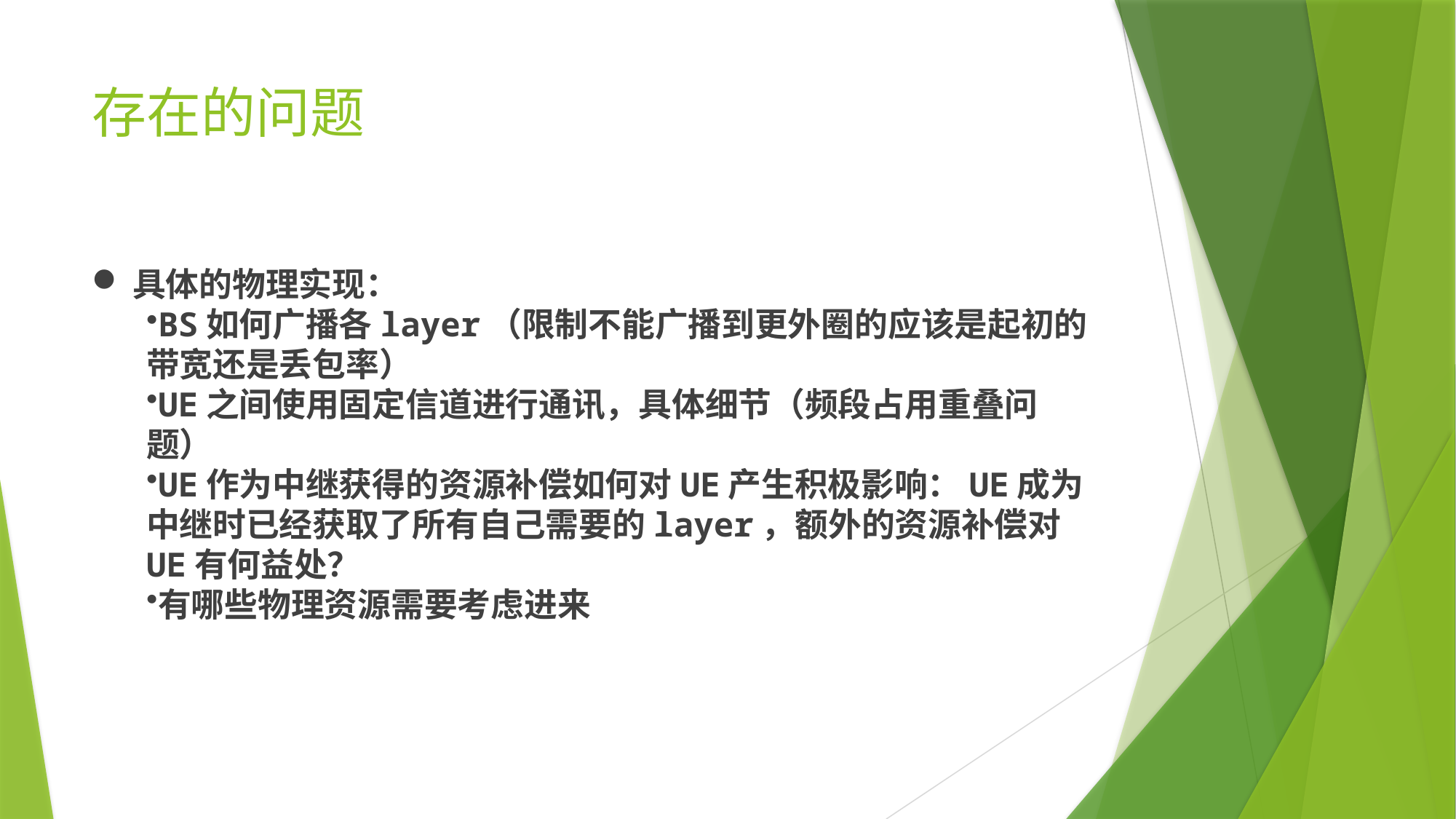

# 存在的问题
具体的物理实现：
BS如何广播各layer（限制不能广播到更外圈的应该是起初的带宽还是丢包率）
UE之间使用固定信道进行通讯，具体细节（频段占用重叠问题）
UE作为中继获得的资源补偿如何对UE产生积极影响：UE成为中继时已经获取了所有自己需要的layer，额外的资源补偿对UE有何益处？
有哪些物理资源需要考虑进来